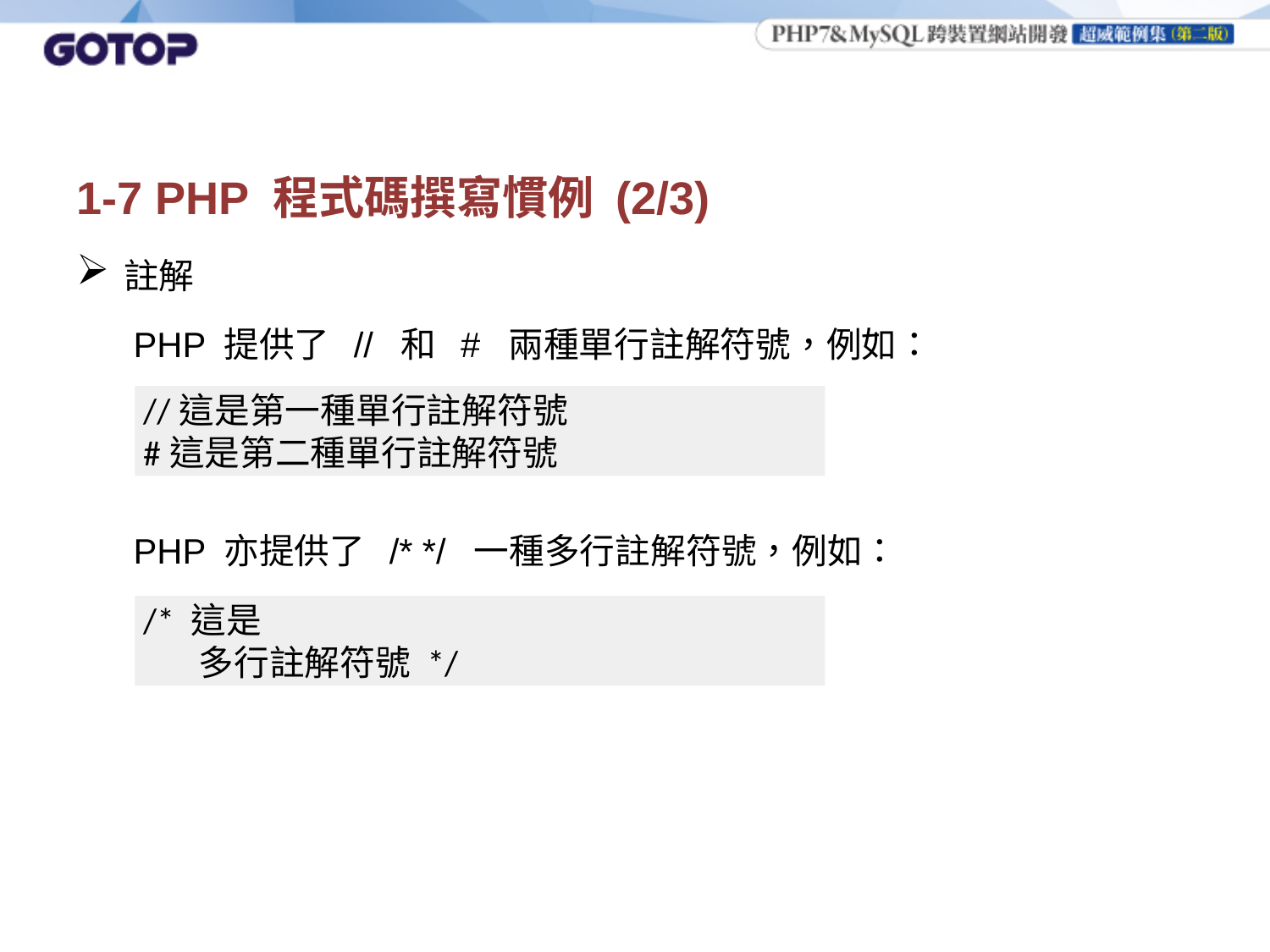

# 1-7 PHP 程式碼撰寫慣例 (2/3)
註解
	 PHP 提供了  //  和  #  兩種單行註解符號，例如：

	 PHP 亦提供了  /* */  一種多行註解符號，例如：
//這是第一種單行註解符號
#這是第二種單行註解符號
/* 這是
      多行註解符號 */